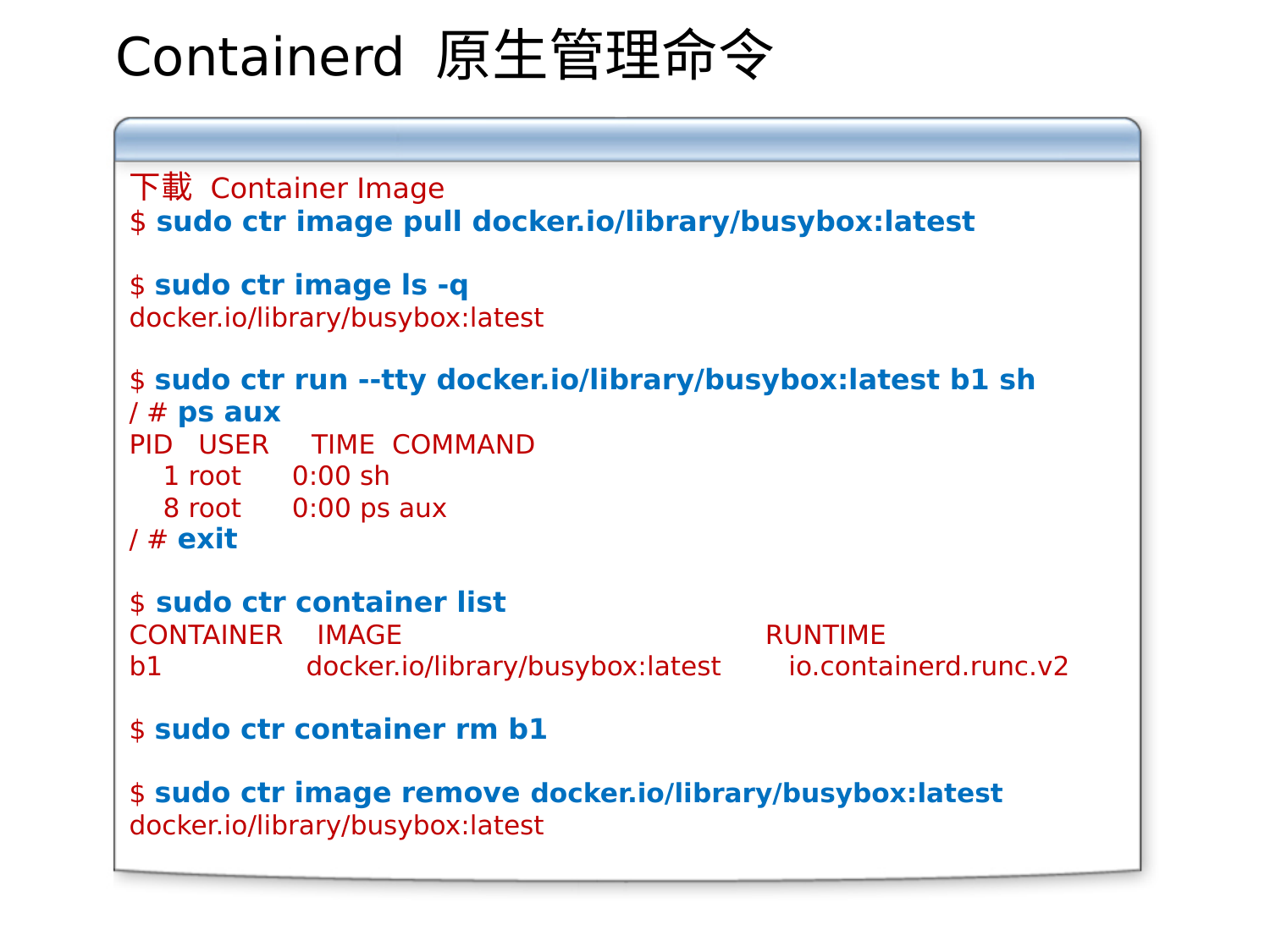

# Containerd 原生管理命令
下載 Container Image
$ sudo ctr image pull docker.io/library/busybox:latest

$ sudo ctr image ls -q
docker.io/library/busybox:latest

$ sudo ctr run --tty docker.io/library/busybox:latest b1 sh
/ # ps aux
PID   USER     TIME  COMMAND
    1 root      0:00 sh
    8 root      0:00 ps aux
/ # exit

$ sudo ctr container list
CONTAINER    IMAGE                                           RUNTIME
b1                 docker.io/library/busybox:latest        io.containerd.runc.v2

$ sudo ctr container rm b1

$ sudo ctr image remove docker.io/library/busybox:latest docker.io/library/busybox:latest